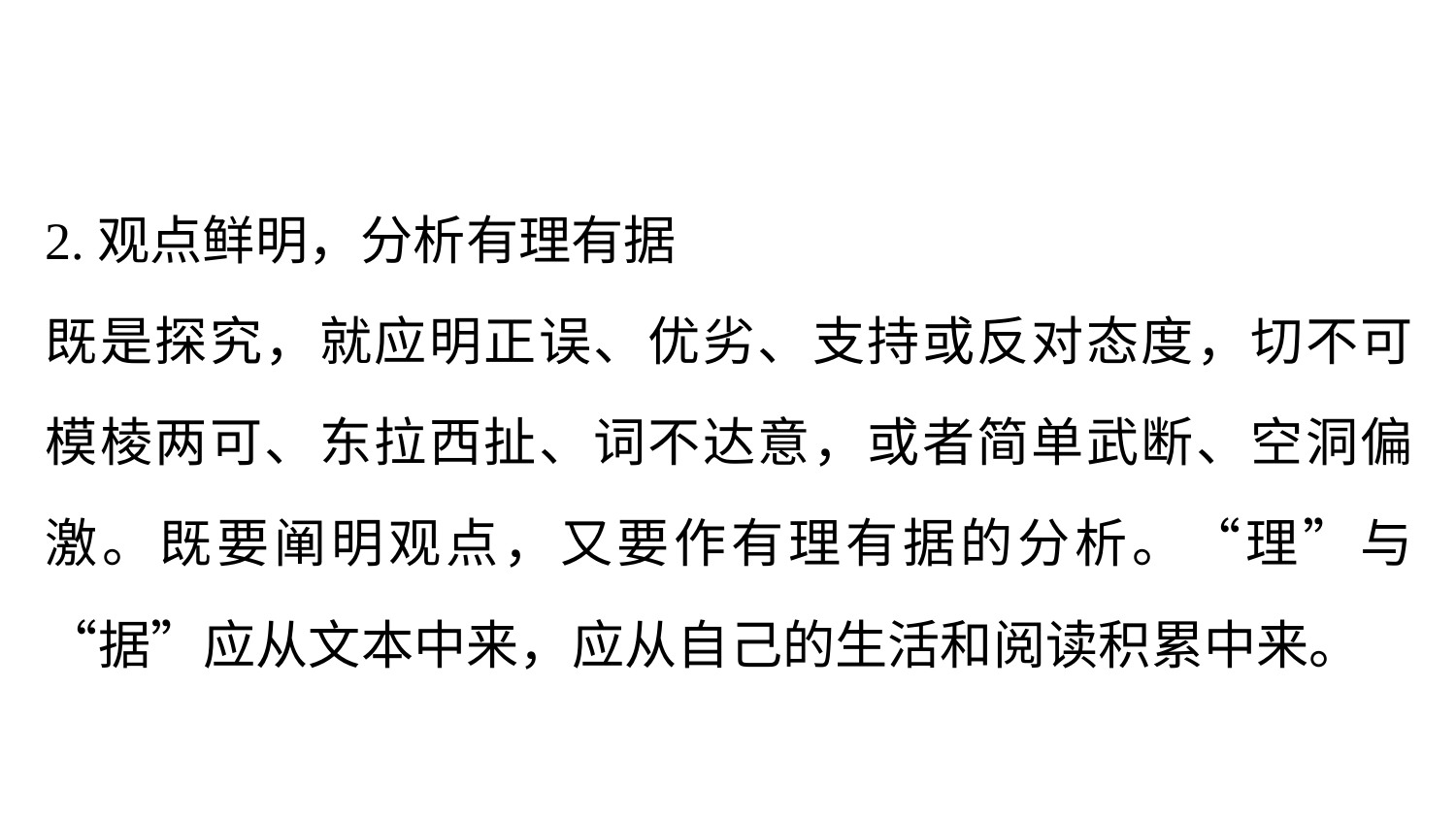

2.观点鲜明，分析有理有据
既是探究，就应明正误、优劣、支持或反对态度，切不可模棱两可、东拉西扯、词不达意，或者简单武断、空洞偏激。既要阐明观点，又要作有理有据的分析。“理”与“据”应从文本中来，应从自己的生活和阅读积累中来。